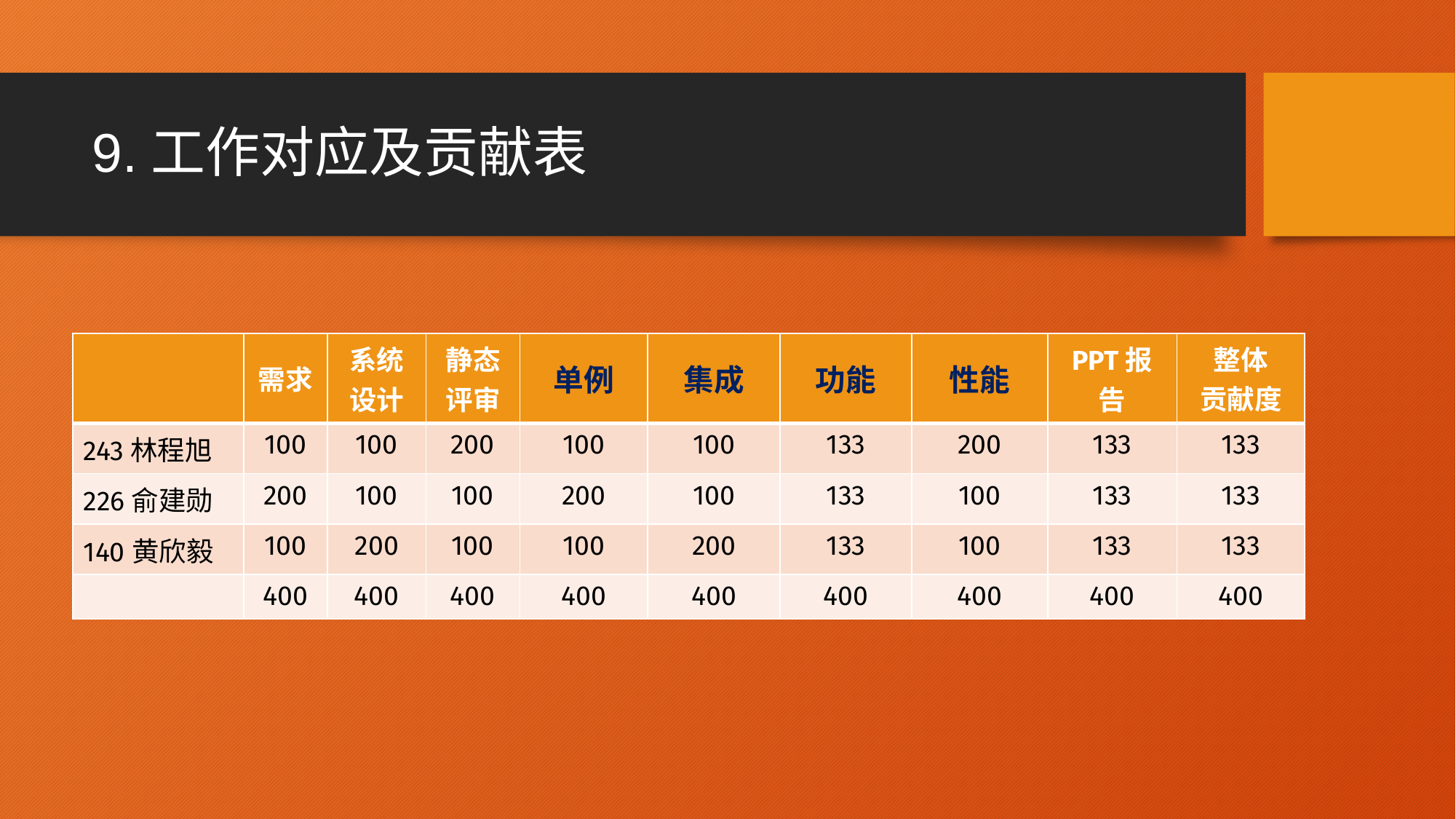

# 9.工作对应及贡献表
|  | 需求 | 系统设计 | 静态评审 | 单例 | 集成 | 功能 | 性能 | PPT报告 | 整体 贡献度 |
| --- | --- | --- | --- | --- | --- | --- | --- | --- | --- |
| 243林程旭 | 100 | 100 | 200 | 100 | 100 | 133 | 200 | 133 | 133 |
| 226俞建勋 | 200 | 100 | 100 | 200 | 100 | 133 | 100 | 133 | 133 |
| 140黄欣毅 | 100 | 200 | 100 | 100 | 200 | 133 | 100 | 133 | 133 |
|  | 400 | 400 | 400 | 400 | 400 | 400 | 400 | 400 | 400 |